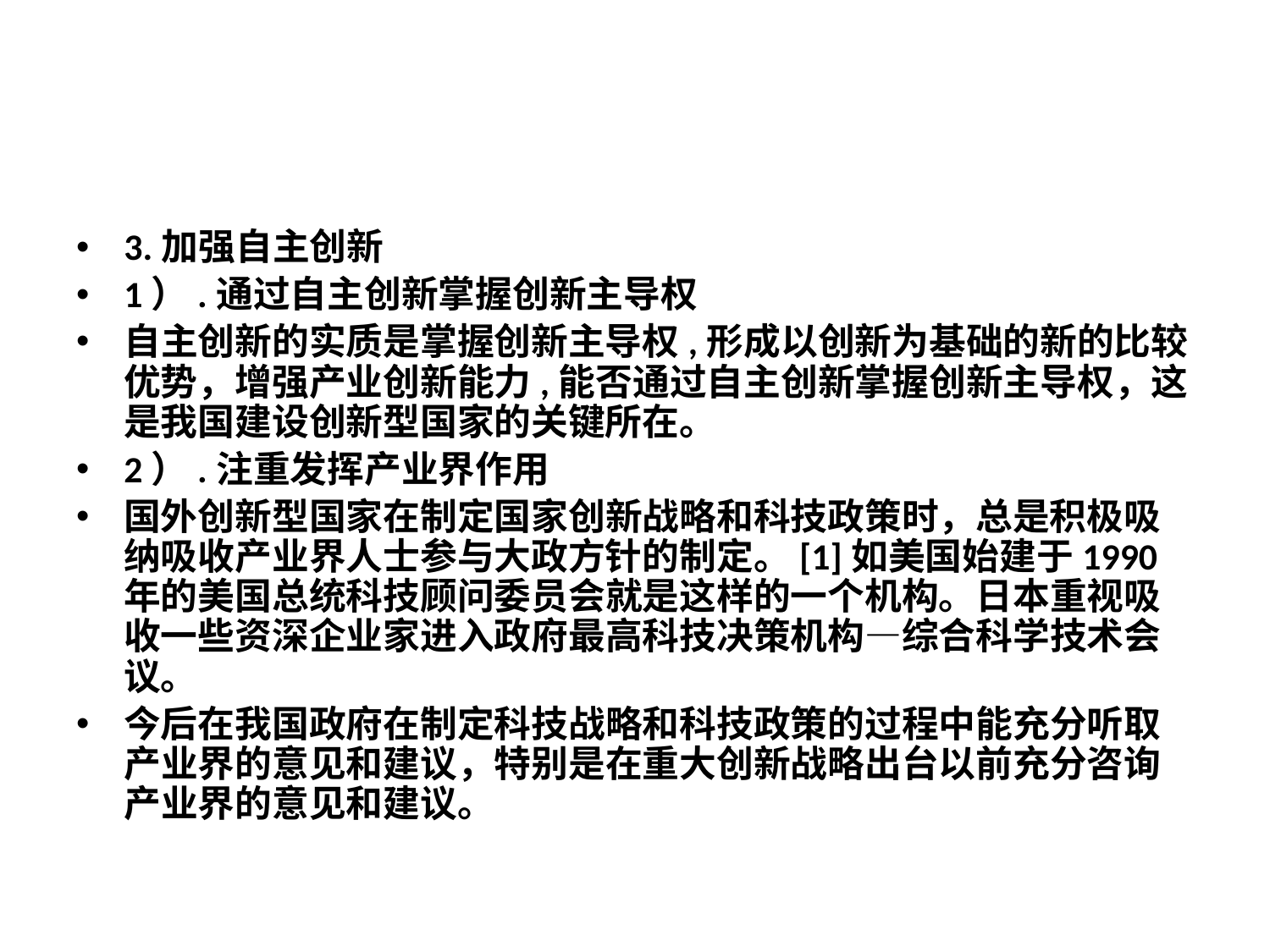

#
3.加强自主创新
1）.通过自主创新掌握创新主导权
自主创新的实质是掌握创新主导权,形成以创新为基础的新的比较优势，增强产业创新能力,能否通过自主创新掌握创新主导权，这是我国建设创新型国家的关键所在。
2）.注重发挥产业界作用
国外创新型国家在制定国家创新战略和科技政策时，总是积极吸纳吸收产业界人士参与大政方针的制定。[1]如美国始建于1990年的美国总统科技顾问委员会就是这样的一个机构。日本重视吸收一些资深企业家进入政府最高科技决策机构—综合科学技术会议。
今后在我国政府在制定科技战略和科技政策的过程中能充分听取产业界的意见和建议，特别是在重大创新战略出台以前充分咨询产业界的意见和建议。